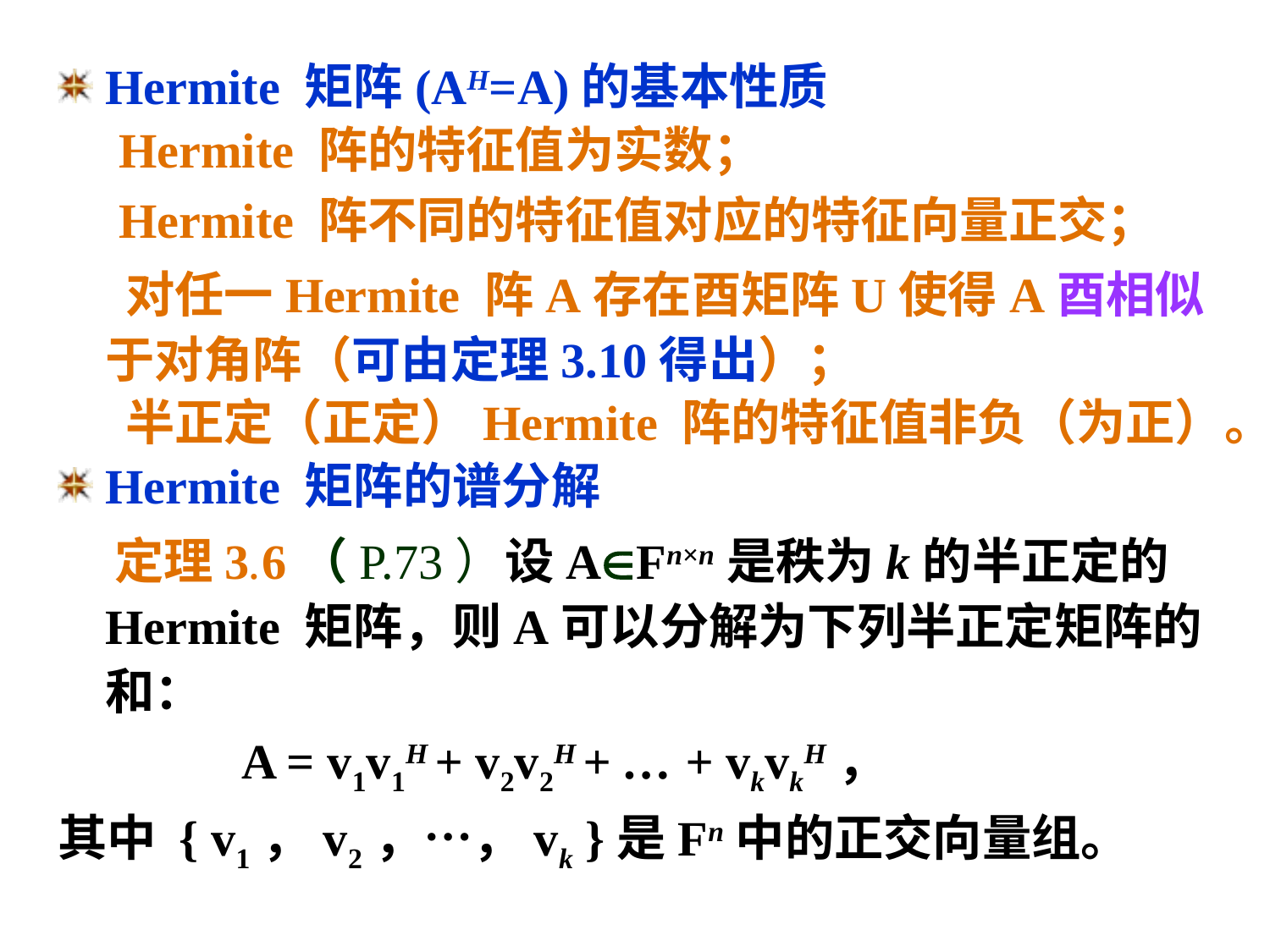

Hermite 矩阵(AH=A)的基本性质
     Hermite 阵的特征值为实数；
     Hermite 阵不同的特征值对应的特征向量正交；
     对任一Hermite 阵A存在酉矩阵U使得A酉相似于对角阵（可由定理3.10得出）；
     半正定（正定）Hermite 阵的特征值非负（为正）。
Hermite 矩阵的谱分解
    定理3.6（P.73）设A∈Fn×n是秩为k的半正定的Hermite 矩阵，则A可以分解为下列半正定矩阵的和：
               A = v1v1H + v2v2H + … + vkvkH，
其中 { v1，v2，…，vk }是Fn中的正交向量组。